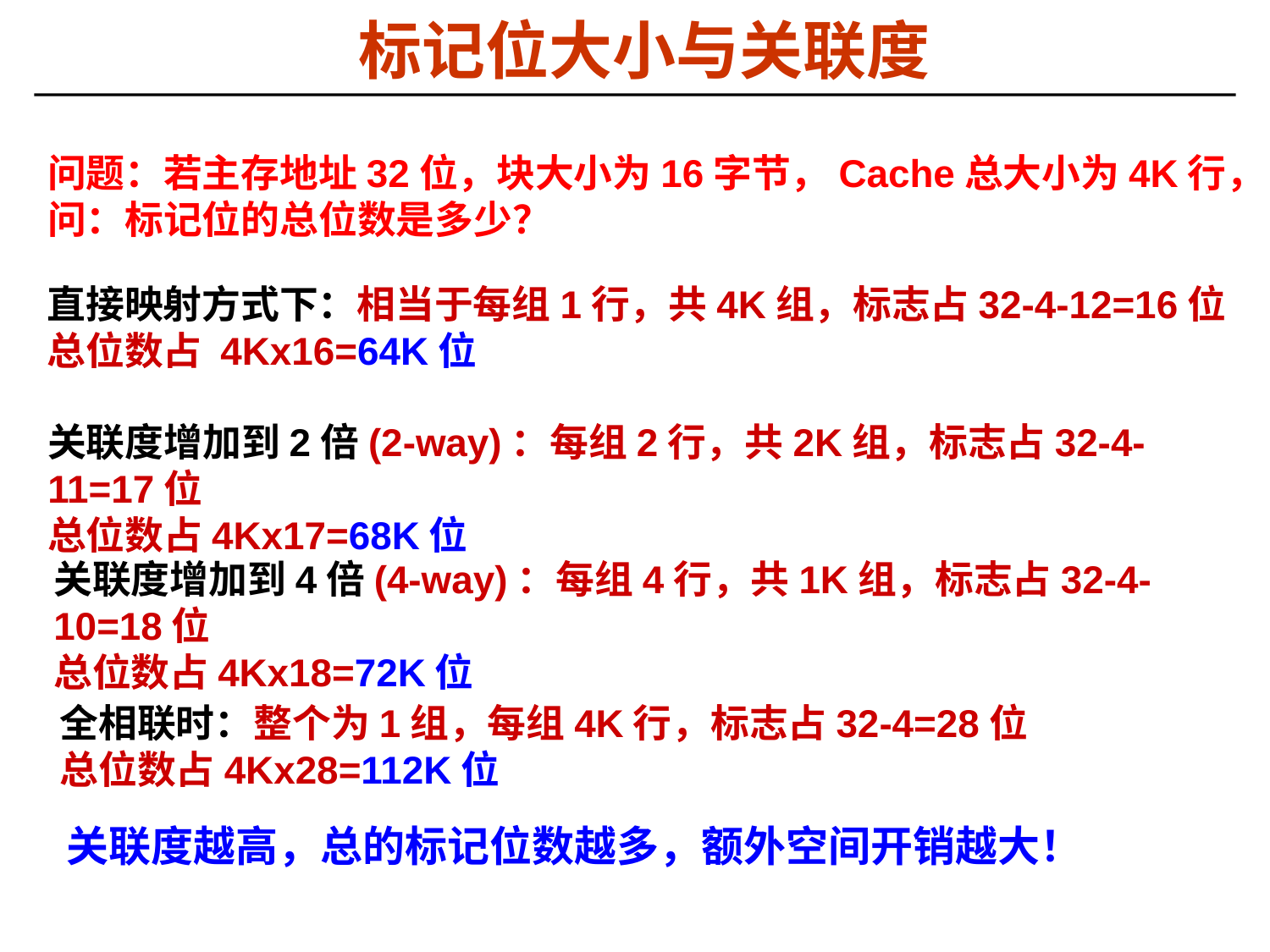

标记位大小与关联度
问题：若主存地址32位，块大小为16字节，Cache总大小为4K行，问：标记位的总位数是多少？
直接映射方式下：相当于每组1行，共4K组，标志占32-4-12=16位
总位数占 4Kx16=64K位
关联度增加到2倍(2-way)：每组2行，共2K组，标志占32-4-11=17位
总位数占4Kx17=68K位
关联度增加到4倍(4-way)：每组4行，共1K组，标志占32-4-10=18位
总位数占4Kx18=72K位
全相联时：整个为1组，每组4K行，标志占32-4=28位
总位数占4Kx28=112K位

关联度越高，总的标记位数越多，额外空间开销越大！